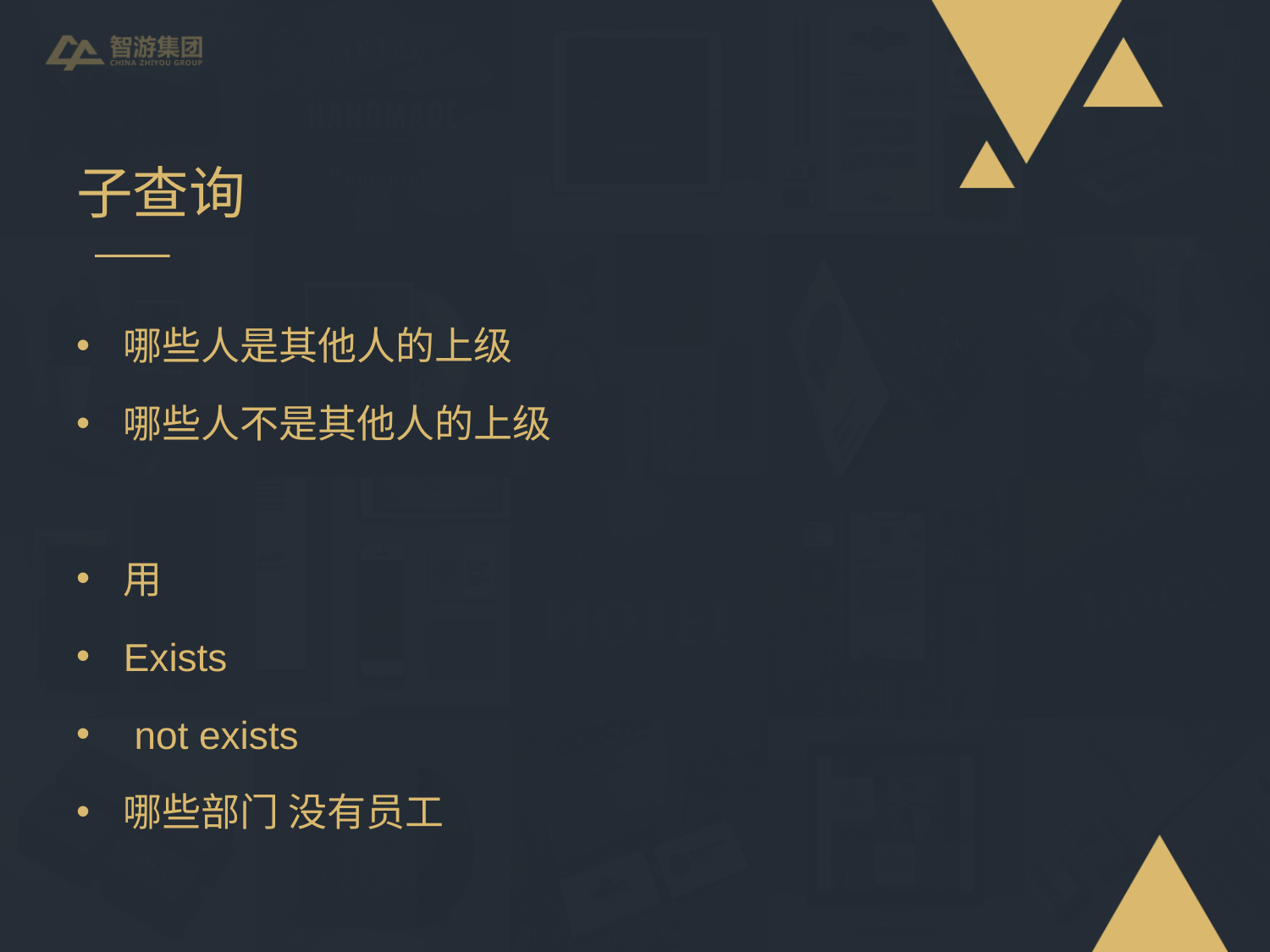

# 子查询
哪些人是其他人的上级
哪些人不是其他人的上级

用
Exists
 not exists
哪些部门 没有员工